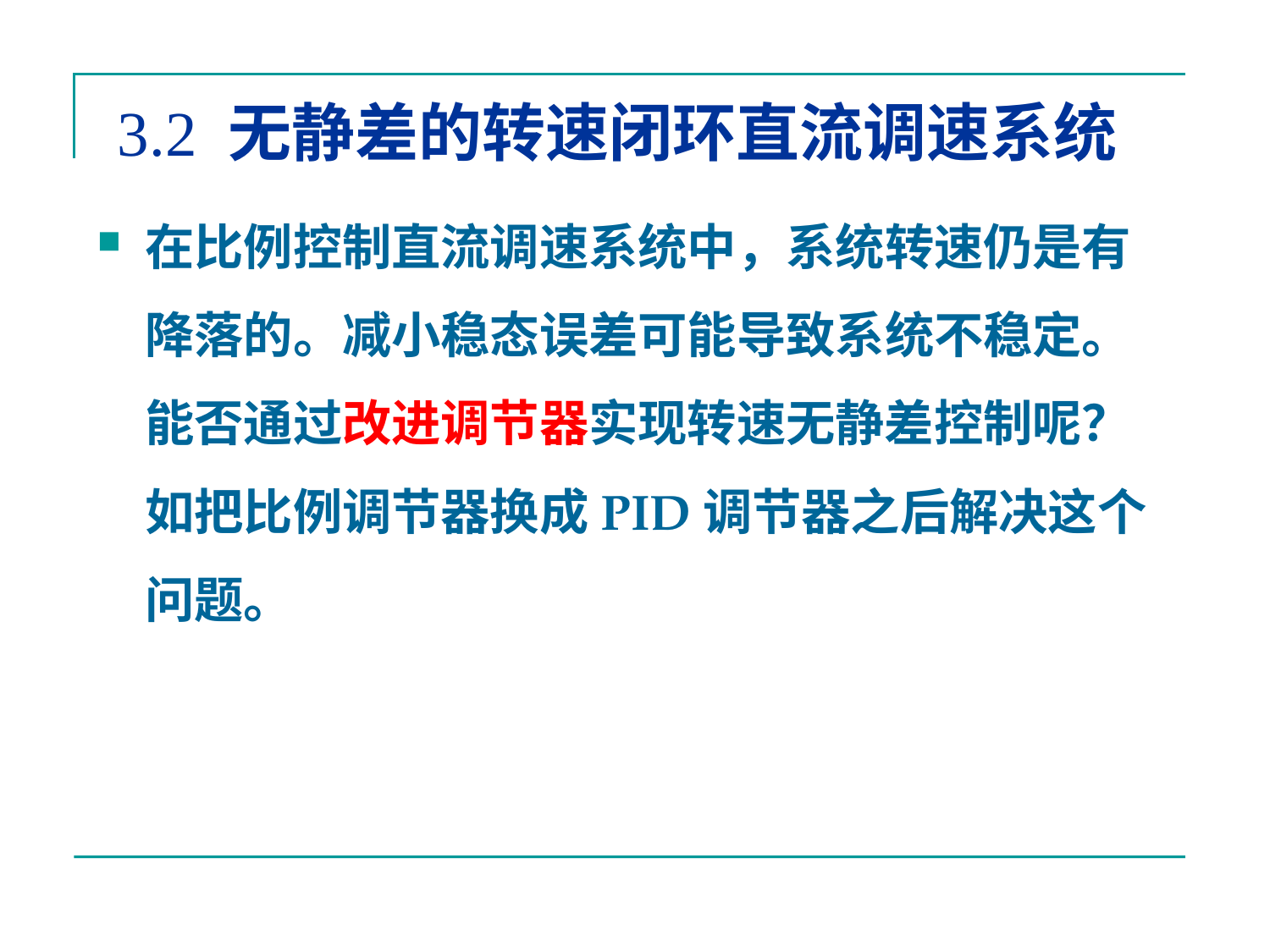

# 3.2 无静差的转速闭环直流调速系统
在比例控制直流调速系统中，系统转速仍是有降落的。减小稳态误差可能导致系统不稳定。能否通过改进调节器实现转速无静差控制呢？如把比例调节器换成PID调节器之后解决这个问题。